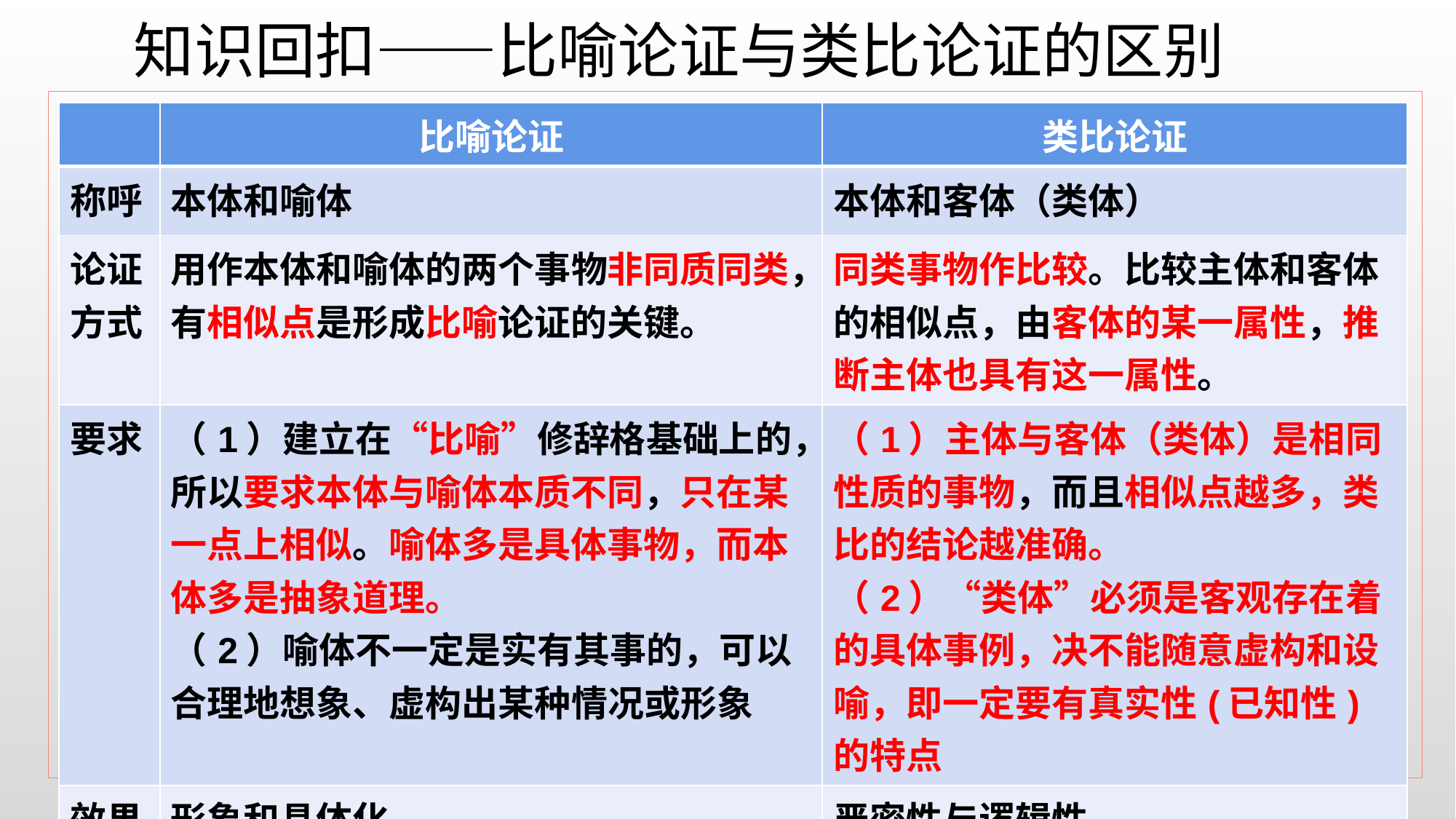

知识回扣——比喻论证与类比论证的区别

|  | 比喻论证 | 类比论证 |
| --- | --- | --- |
| 称呼 | 本体和喻体 | 本体和客体（类体） |
| 论证方式 | 用作本体和喻体的两个事物非同质同类，有相似点是形成比喻论证的关键。 | 同类事物作比较。比较主体和客体的相似点，由客体的某一属性，推断主体也具有这一属性。 |
| 要求 | （1）建立在“比喻”修辞格基础上的，所以要求本体与喻体本质不同，只在某一点上相似。喻体多是具体事物，而本体多是抽象道理。 （2）喻体不一定是实有其事的，可以合理地想象、虚构出某种情况或形象 | （1）主体与客体（类体）是相同性质的事物，而且相似点越多，类比的结论越准确。 （2）“类体”必须是客观存在着的具体事例，决不能随意虚构和设喻，即一定要有真实性(已知性)的特点 |
| 效果 | 形象和具体化 | 严密性与逻辑性 |